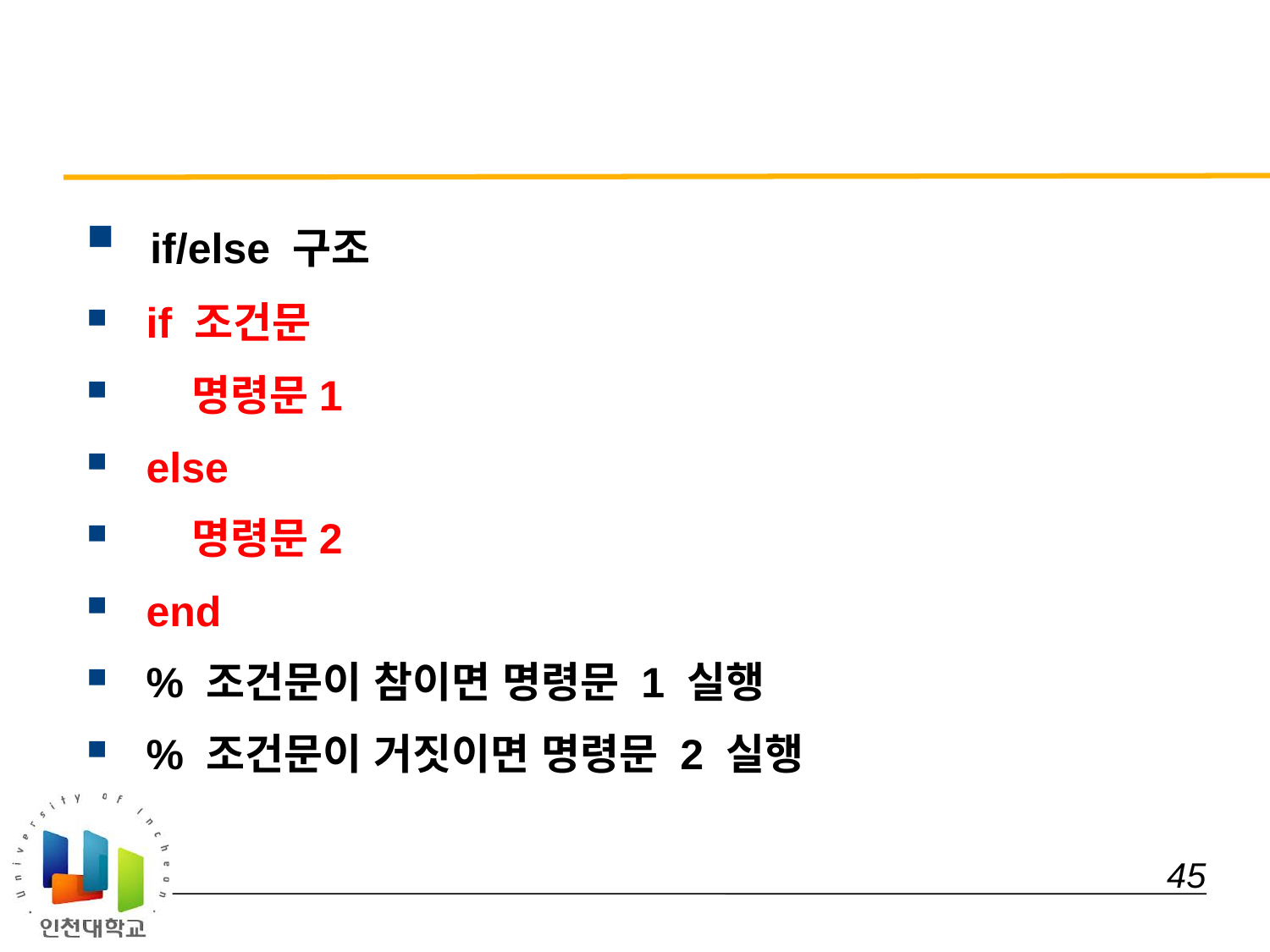

#
 if/else 구조
 if 조건문
    명령문1
 else
    명령문2
 end
 % 조건문이 참이면 명령문 1 실행
 % 조건문이 거짓이면 명령문 2 실행
 45